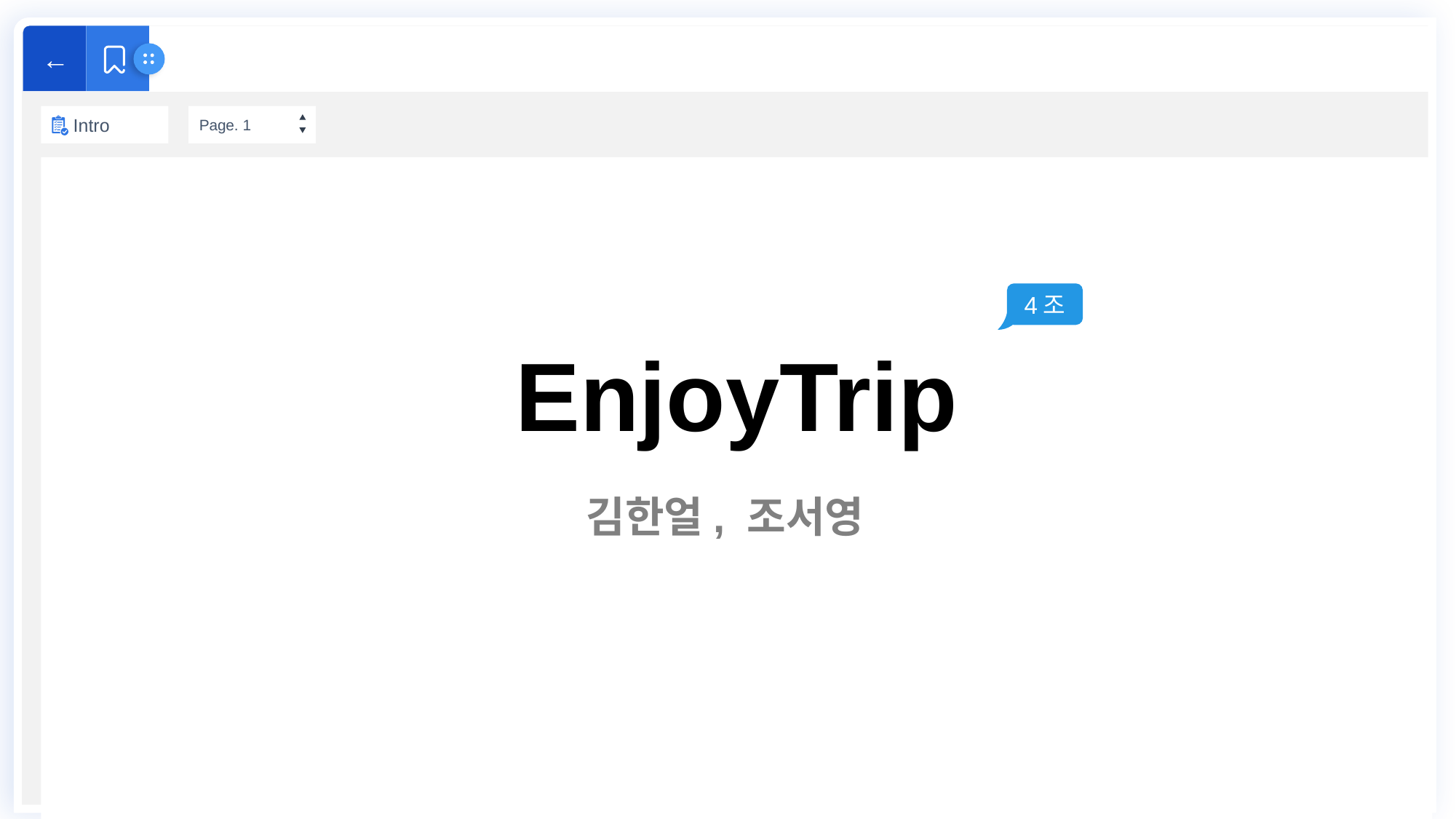

←

Intro
Page. 1

4조

EnjoyTrip
김한얼, 조서영